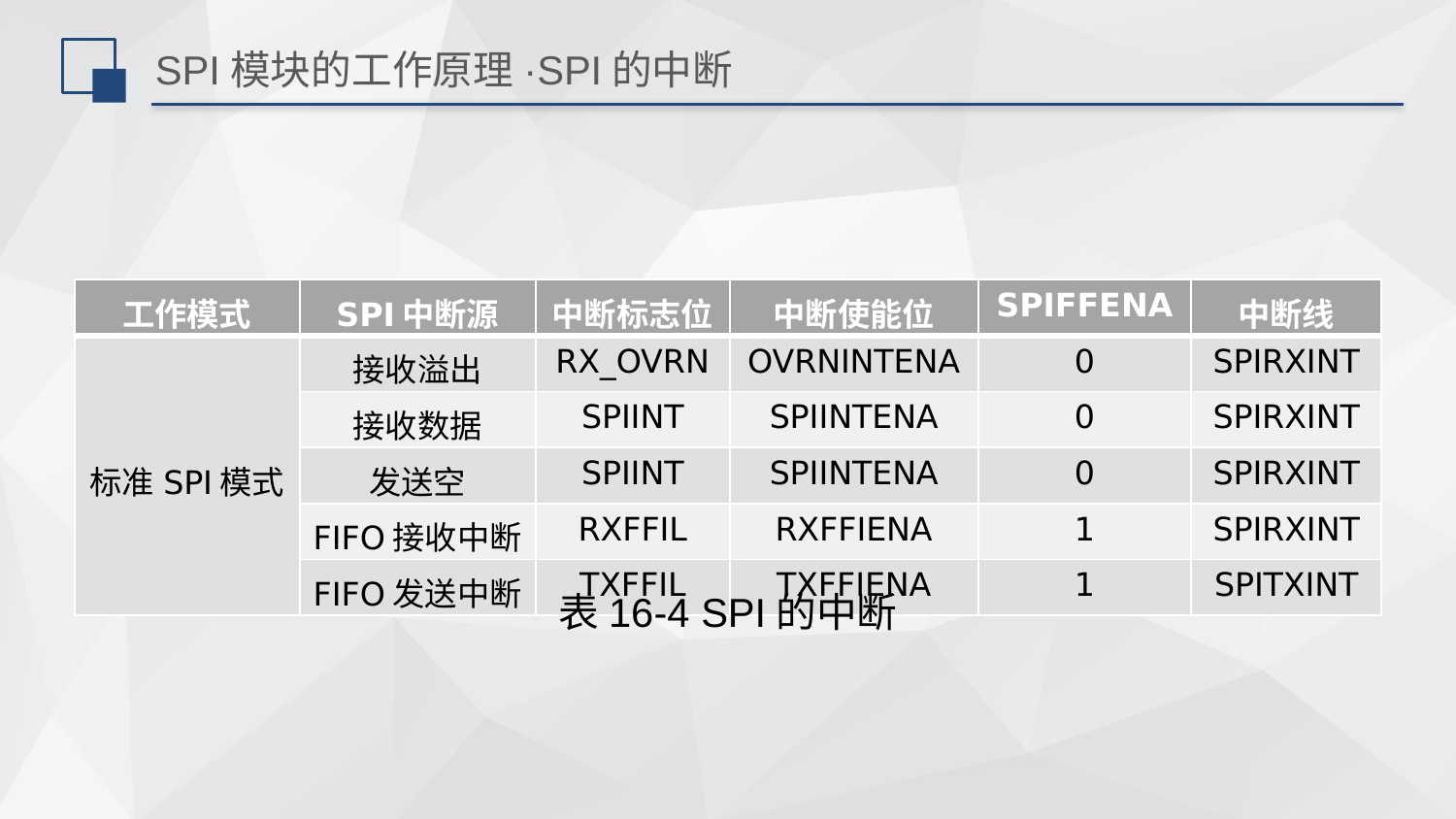

# SPI模块的工作原理·SPI的中断
| 工作模式 | SPI中断源 | 中断标志位 | 中断使能位 | SPIFFENA | 中断线 |
| --- | --- | --- | --- | --- | --- |
| 标准SPI模式 | 接收溢出 | RX\_OVRN | OVRNINTENA | 0 | SPIRXINT |
|  | 接收数据 | SPIINT | SPIINTENA | 0 | SPIRXINT |
|  | 发送空 | SPIINT | SPIINTENA | 0 | SPIRXINT |
|  | FIFO接收中断 | RXFFIL | RXFFIENA | 1 | SPIRXINT |
|  | FIFO发送中断 | TXFFIL | TXFFIENA | 1 | SPITXINT |
表16-4 SPI的中断